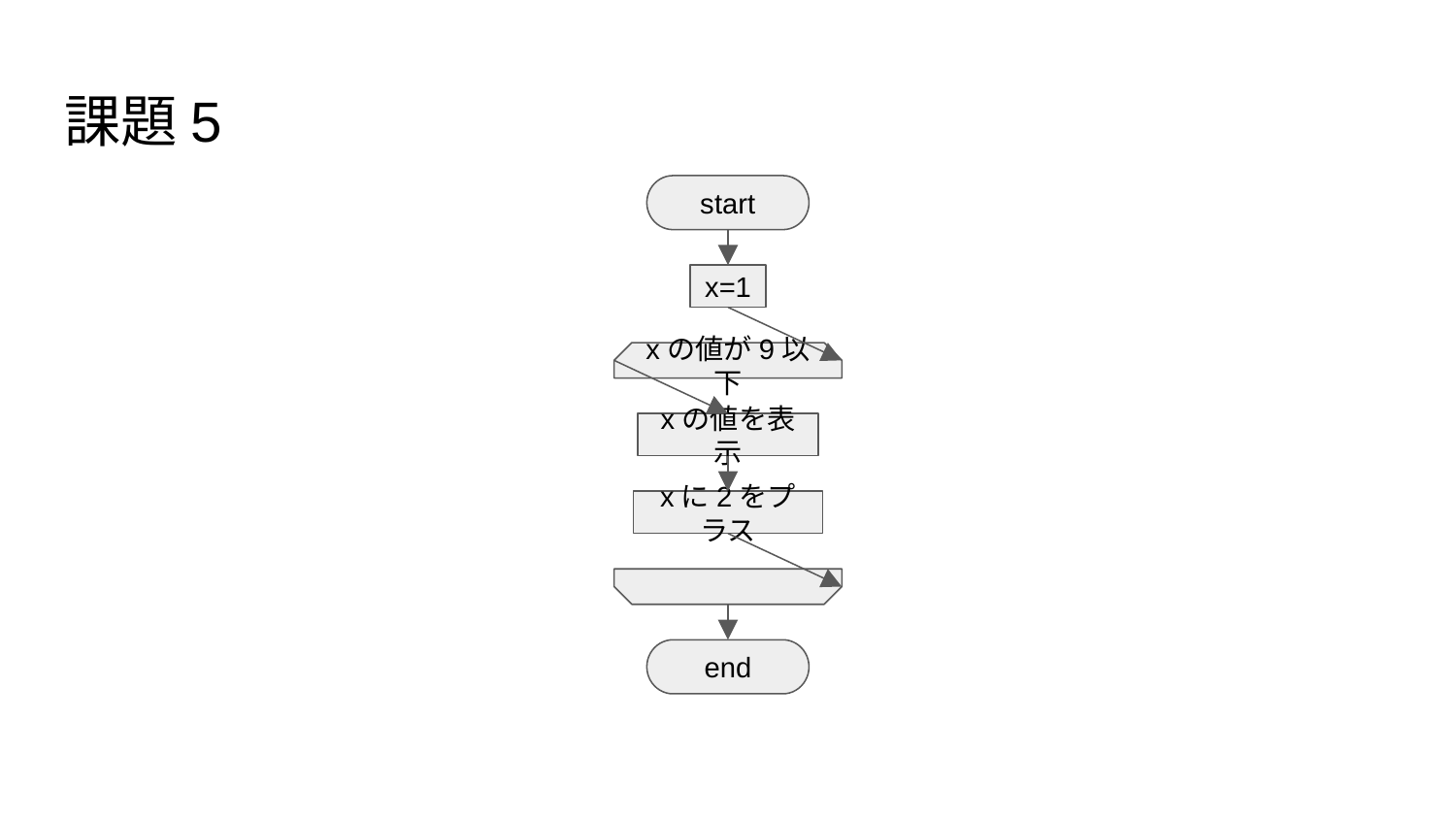

# 課題5
start
x=1
xの値が9以下
xの値を表示
xに2をプラス

end